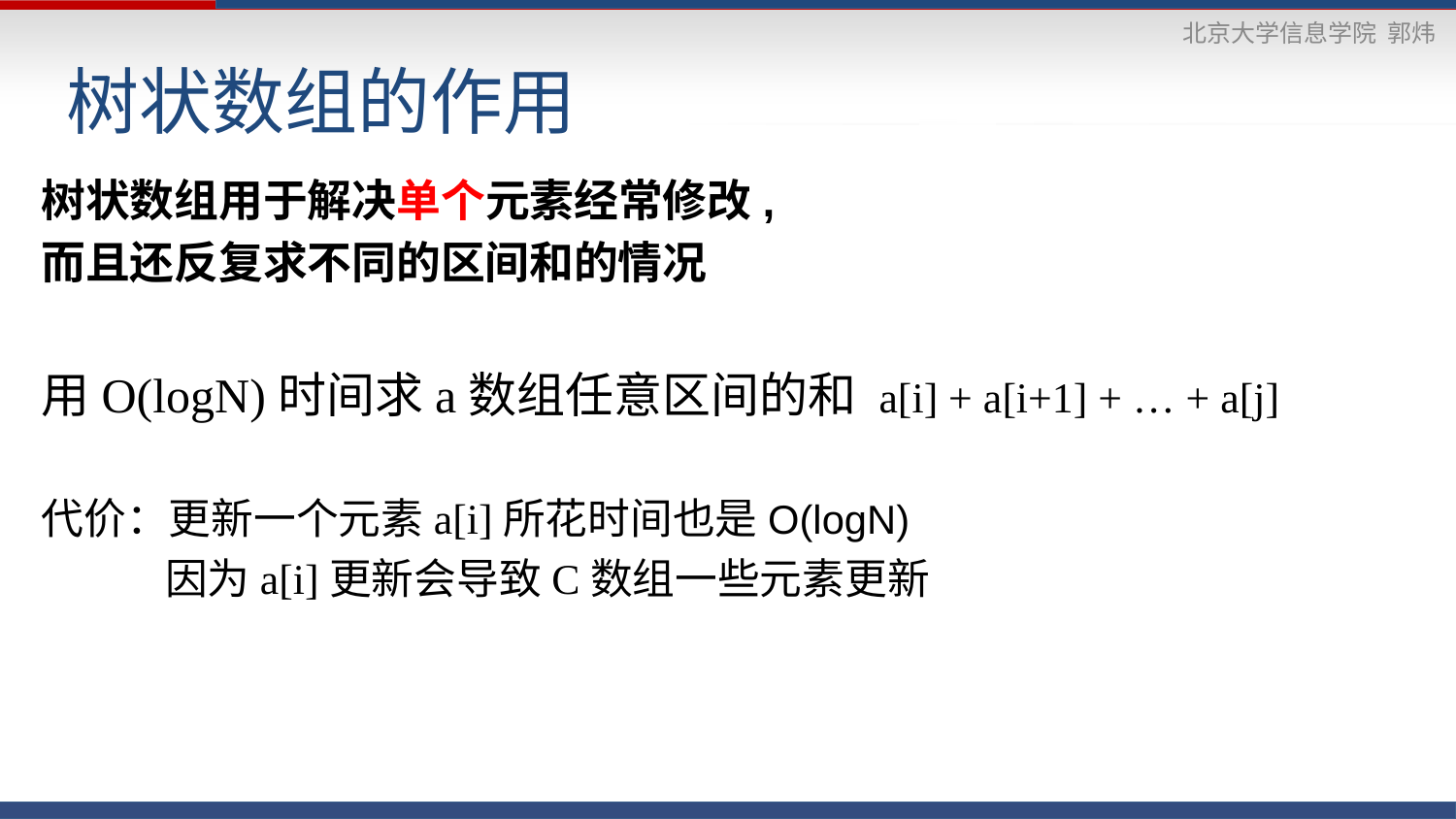

# 树状数组的作用
树状数组用于解决单个元素经常修改,
而且还反复求不同的区间和的情况

用O(logN)时间求a数组任意区间的和 a[i] + a[i+1] + … + a[j]

代价：更新一个元素a[i]所花时间也是O(logN)
            因为a[i]更新会导致C数组一些元素更新